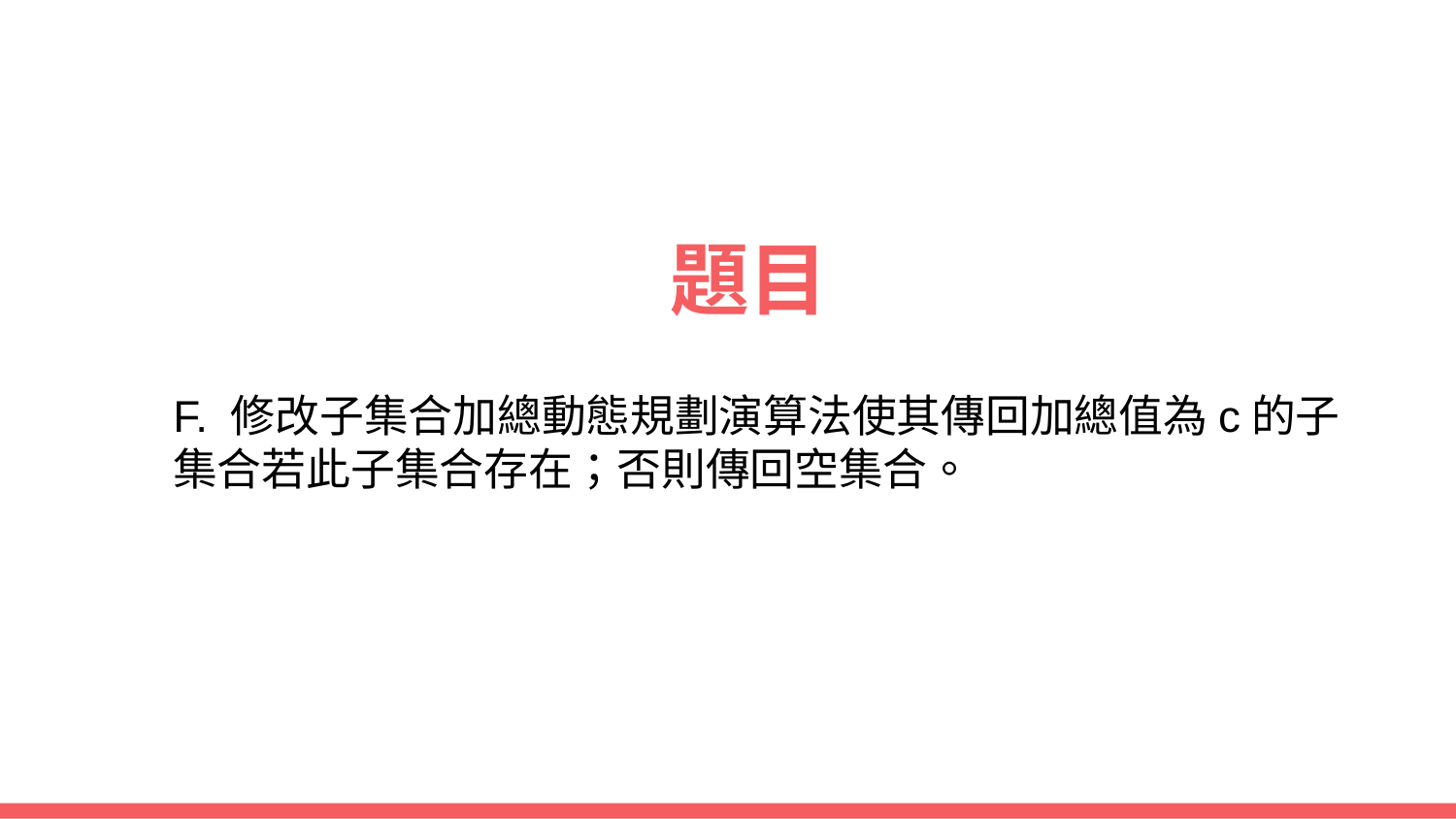

# 題目
F. 修改子集合加總動態規劃演算法使其傳回加總值為c的子集合若此子集合存在；否則傳回空集合。